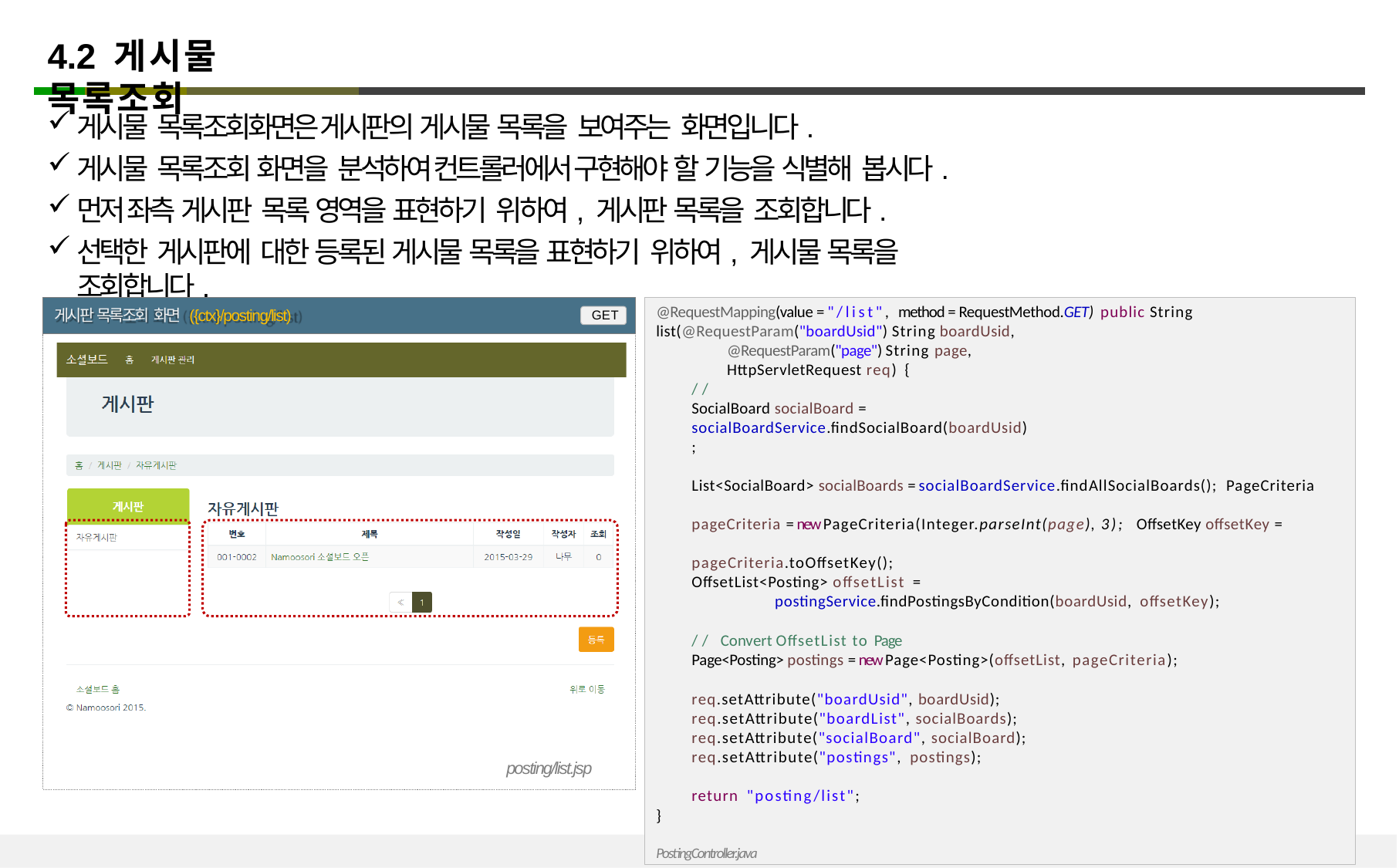

# 4.2 게시물 목록조회
게시물 목록조회화면은 게시판의 게시물  목록을  보여주는 화면입니다.
게시물 목록조회  화면을  분석하여 컨트롤러에서 구현해야 할 기능을 식별해 봅시다.
먼저 좌측 게시판 목록 영역을  표현하기  위하여, 게시판  목록을 조회합니다.
선택한 게시판에  대한 등록된 게시물  목록을  표현하기  위하여, 게시물  목록을 조회합니다.

@RequestMapping(value = "/list", method = RequestMethod.GET)  public String list(@RequestParam("boardUsid") String boardUsid,
@RequestParam("page") String page,  HttpServletRequest req) {
//
SocialBoard socialBoard = socialBoardService.findSocialBoard(boardUsid);
List<SocialBoard> socialBoards = socialBoardService.findAllSocialBoards();  PageCriteria pageCriteria = new PageCriteria(Integer.parseInt(page), 3);  OffsetKey offsetKey = pageCriteria.toOffsetKey();
OffsetList<Posting> offsetList =
postingService.findPostingsByCondition(boardUsid, offsetKey);

// Convert OffsetList to Page
Page<Posting> postings = new Page<Posting>(offsetList, pageCriteria);

req.setAttribute("boardUsid", boardUsid);  req.setAttribute("boardList", socialBoards);  req.setAttribute("socialBoard", socialBoard);  req.setAttribute("postings", postings);

return "posting/list";
}	PostingController.java

게시판 목록조회 화면 ({ctx}/posting/list)
GET

posting/list.jsp